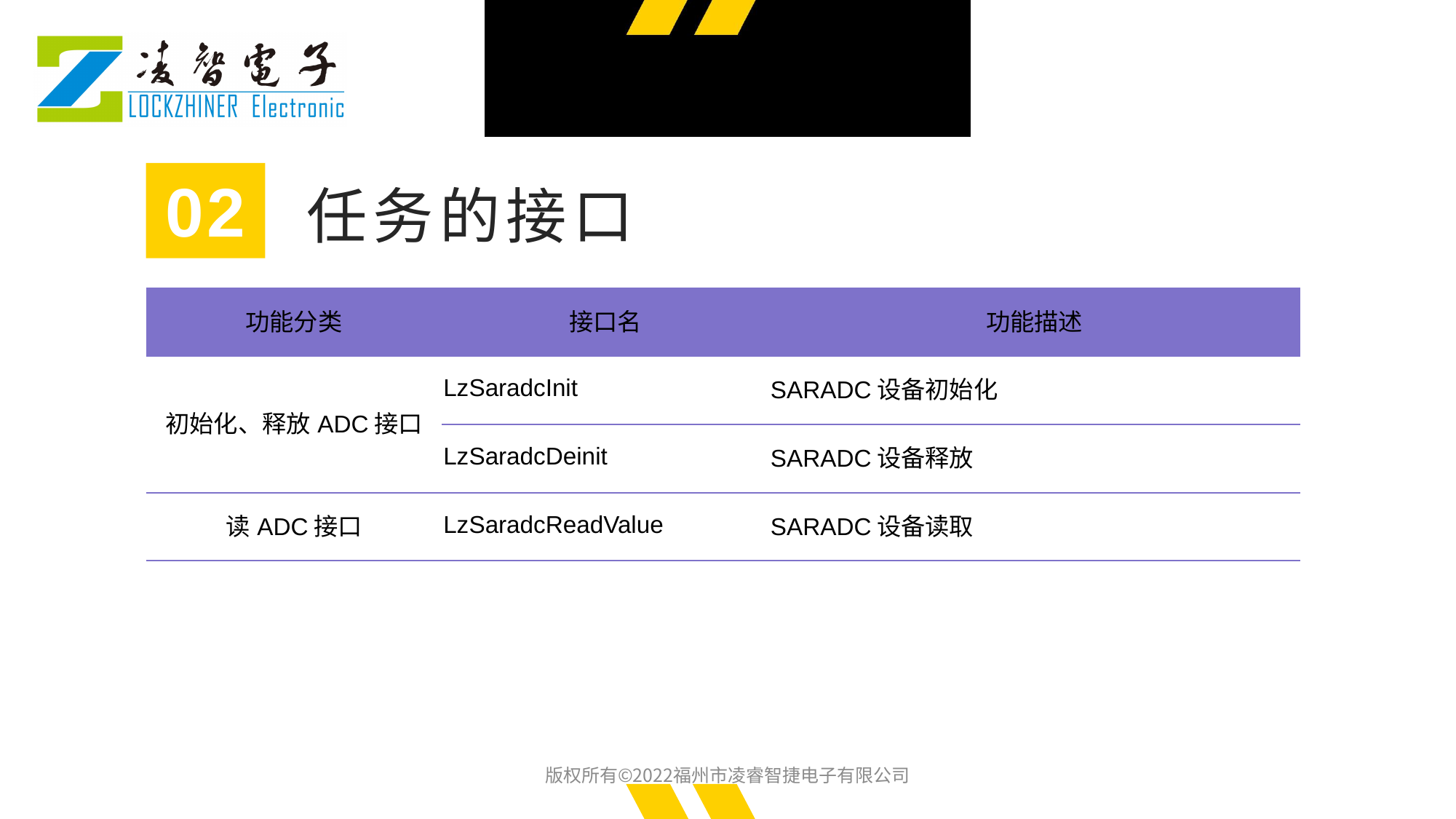

02
任务的接口
| 功能分类 | 接口名 | 功能描述 |
| --- | --- | --- |
| 初始化、释放ADC接口 | LzSaradcInit | SARADC设备初始化 |
|  | LzSaradcDeinit | SARADC设备释放 |
| 读ADC接口 | LzSaradcReadValue | SARADC设备读取 |
版权所有©2022福州市凌睿智捷电子有限公司
5